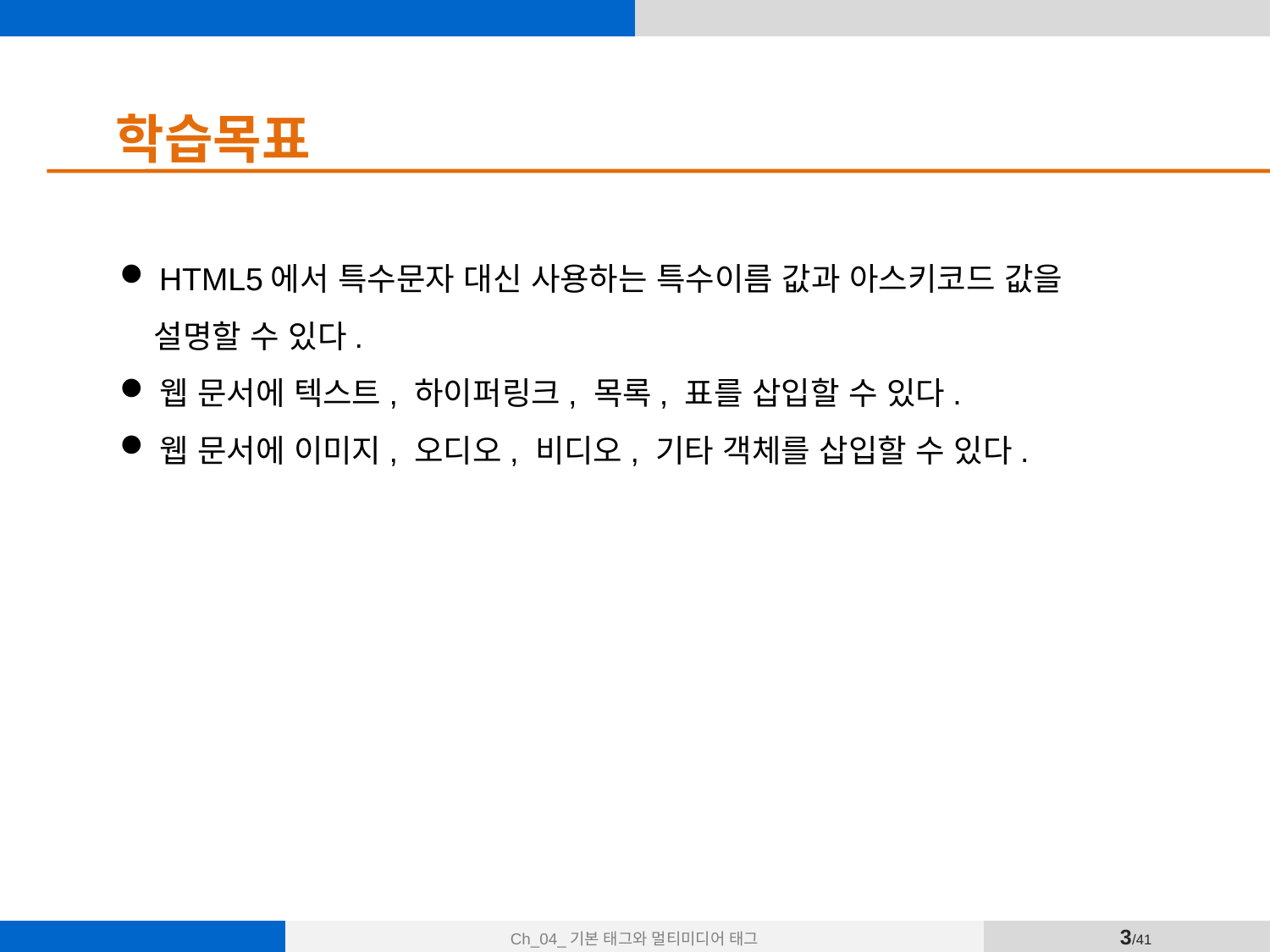

학습목표

HTML5에서 특수문자 대신 사용하는 특수이름 값과 아스키코드 값을
   설명할 수 있다.
웹 문서에 텍스트, 하이퍼링크, 목록, 표를 삽입할 수 있다.
웹 문서에 이미지, 오디오, 비디오, 기타 객체를 삽입할 수 있다.